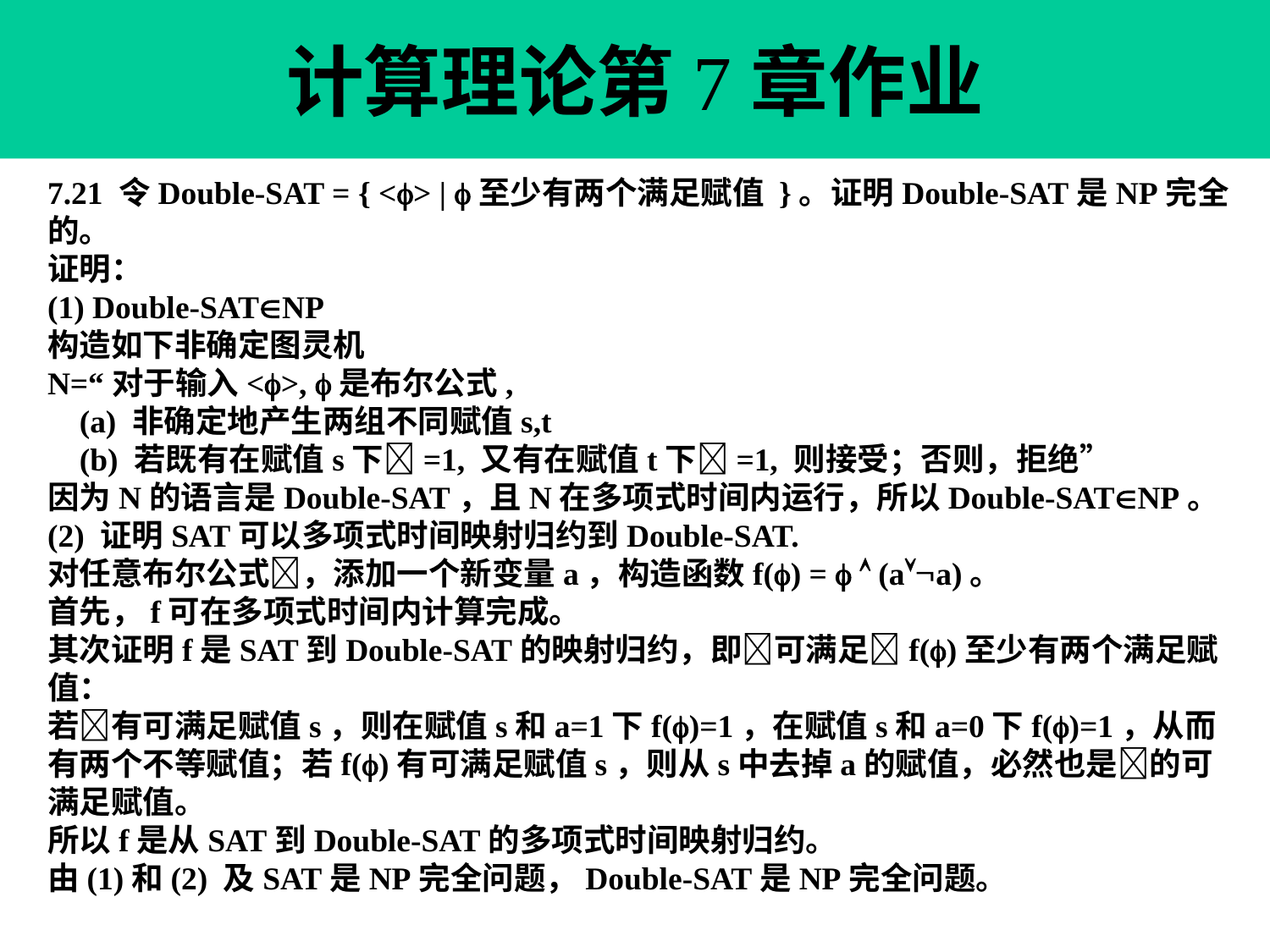

计算理论第7章作业

7.21 令Double-SAT = { <φ> | φ至少有两个满足赋值 }。证明Double-SAT是NP完全的。
证明：
(1) Double-SAT∈NP
构造如下非确定图灵机
N=“对于输入<φ>, φ是布尔公式,
    (a) 非确定地产生两组不同赋值s,t
    (b) 若既有在赋值s下φ=1, 又有在赋值t下φ=1, 则接受；否则，拒绝”
因为N的语言是Double-SAT，且N在多项式时间内运行，所以Double-SAT∈NP。
(2) 证明SAT可以多项式时间映射归约到Double-SAT.
对任意布尔公式φ，添加一个新变量a，构造函数f(φ) = φ ∧ (a∨¬a)。
首先，f可在多项式时间内计算完成。
其次证明f是SAT到Double-SAT的映射归约，即φ可满足⇔f(φ)至少有两个满足赋值：
若φ有可满足赋值s，则在赋值s和a=1下f(φ)=1，在赋值s和a=0下f(φ)=1，从而有两个不等赋值；若f(φ)有可满足赋值s，则从s中去掉a的赋值，必然也是φ的可满足赋值。
所以f是从SAT到Double-SAT的多项式时间映射归约。
由(1)和(2) 及SAT是NP完全问题，Double-SAT是NP完全问题。